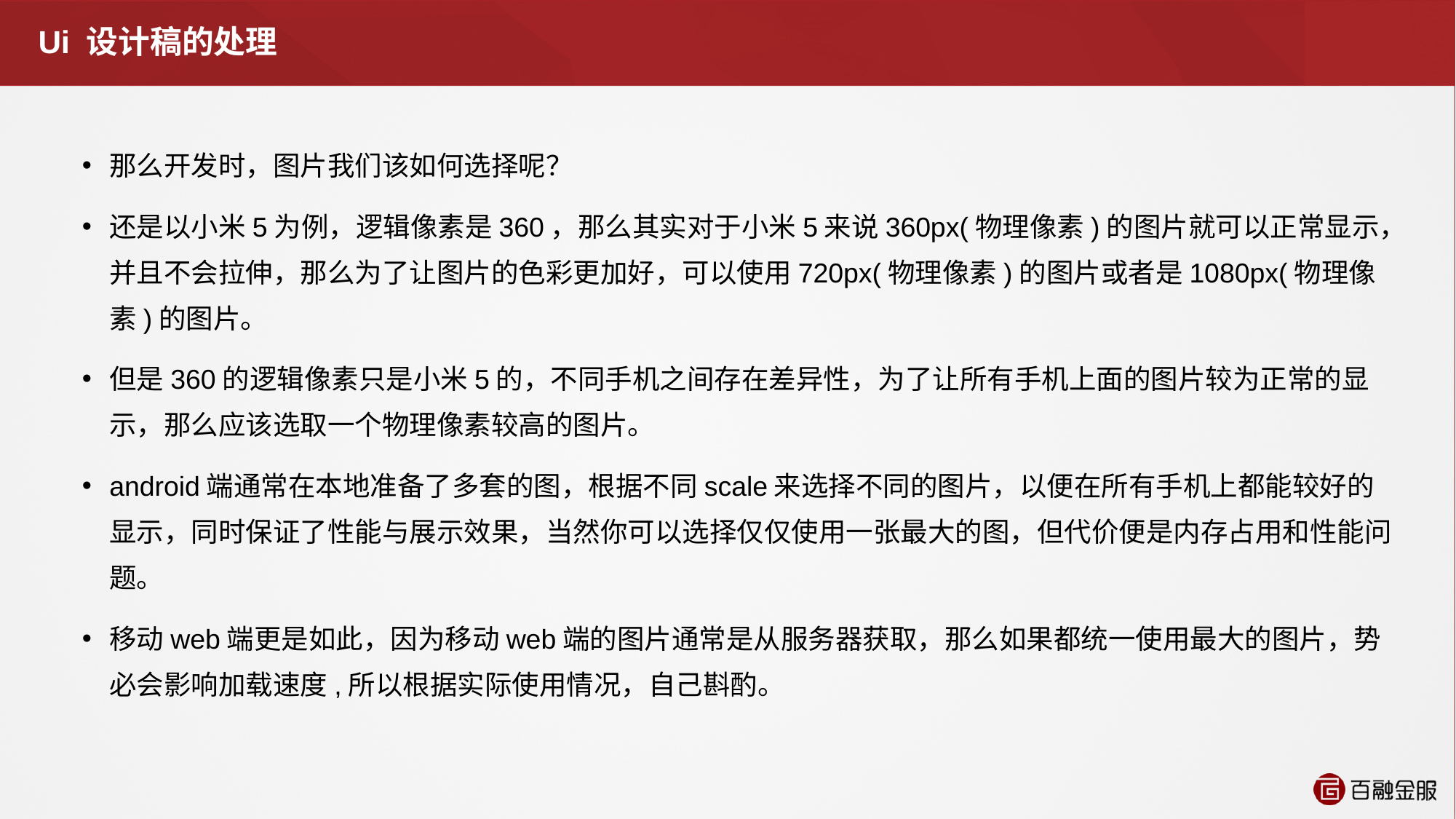

# Ui 设计稿的处理
那么开发时，图片我们该如何选择呢？
还是以小米5为例，逻辑像素是360，那么其实对于小米5来说360px(物理像素)的图片就可以正常显示，并且不会拉伸，那么为了让图片的色彩更加好，可以使用720px(物理像素)的图片或者是1080px(物理像素)的图片。
但是360的逻辑像素只是小米5的，不同手机之间存在差异性，为了让所有手机上面的图片较为正常的显示，那么应该选取一个物理像素较高的图片。
android端通常在本地准备了多套的图，根据不同scale来选择不同的图片，以便在所有手机上都能较好的显示，同时保证了性能与展示效果，当然你可以选择仅仅使用一张最大的图，但代价便是内存占用和性能问题。
移动web端更是如此，因为移动web端的图片通常是从服务器获取，那么如果都统一使用最大的图片，势必会影响加载速度,所以根据实际使用情况，自己斟酌。